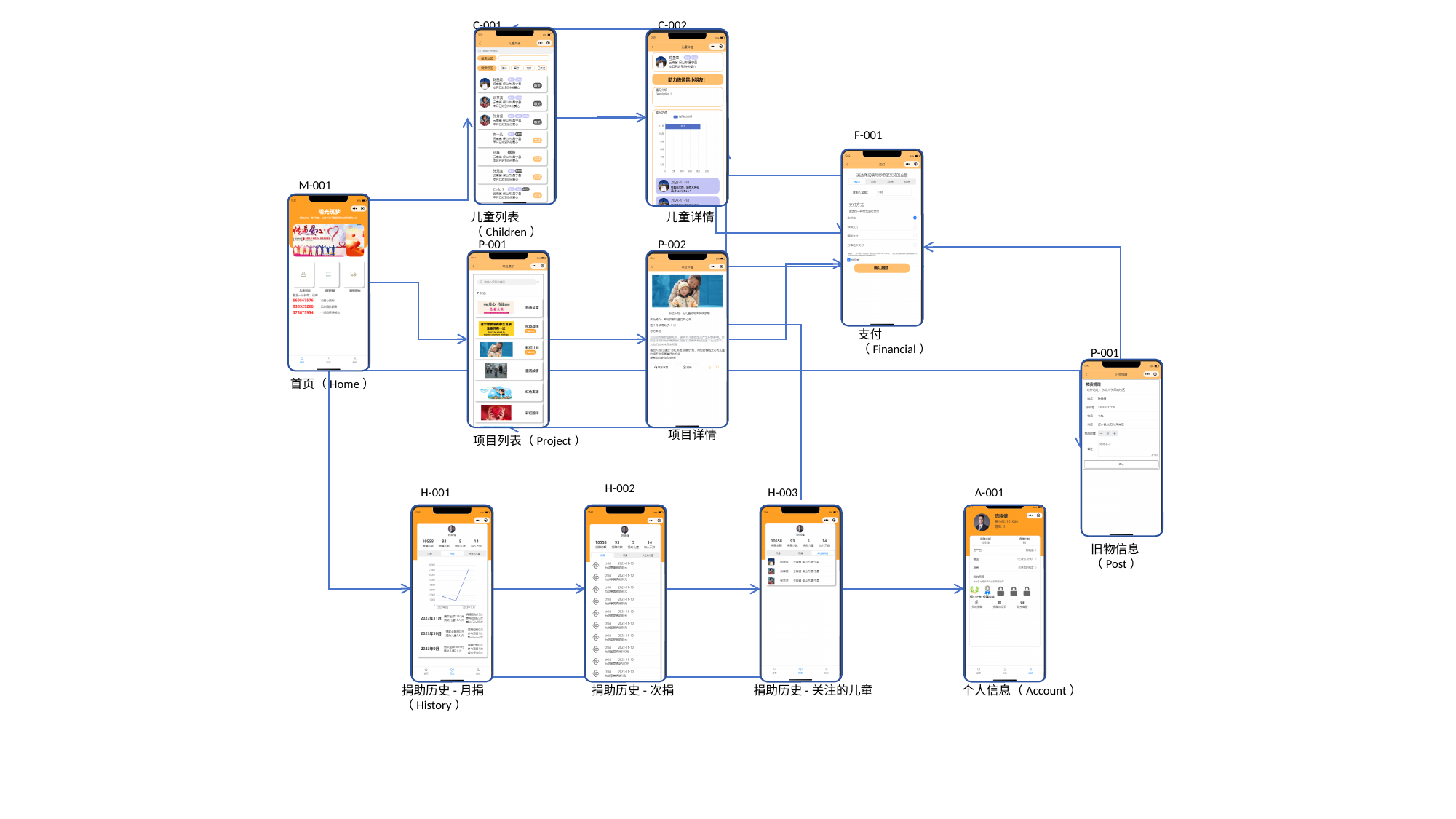

C-001
C-002

F-001

M-001

儿童列表（Children）
儿童详情
P-001
P-002

支付（Financial）
P-001

首页（Home）
项目详情
项目列表（Project）
H-002
H-001
H-003
A-001

旧物信息（Post）
捐助历史-月捐（History）
捐助历史-次捐
捐助历史-关注的儿童
个人信息（Account）